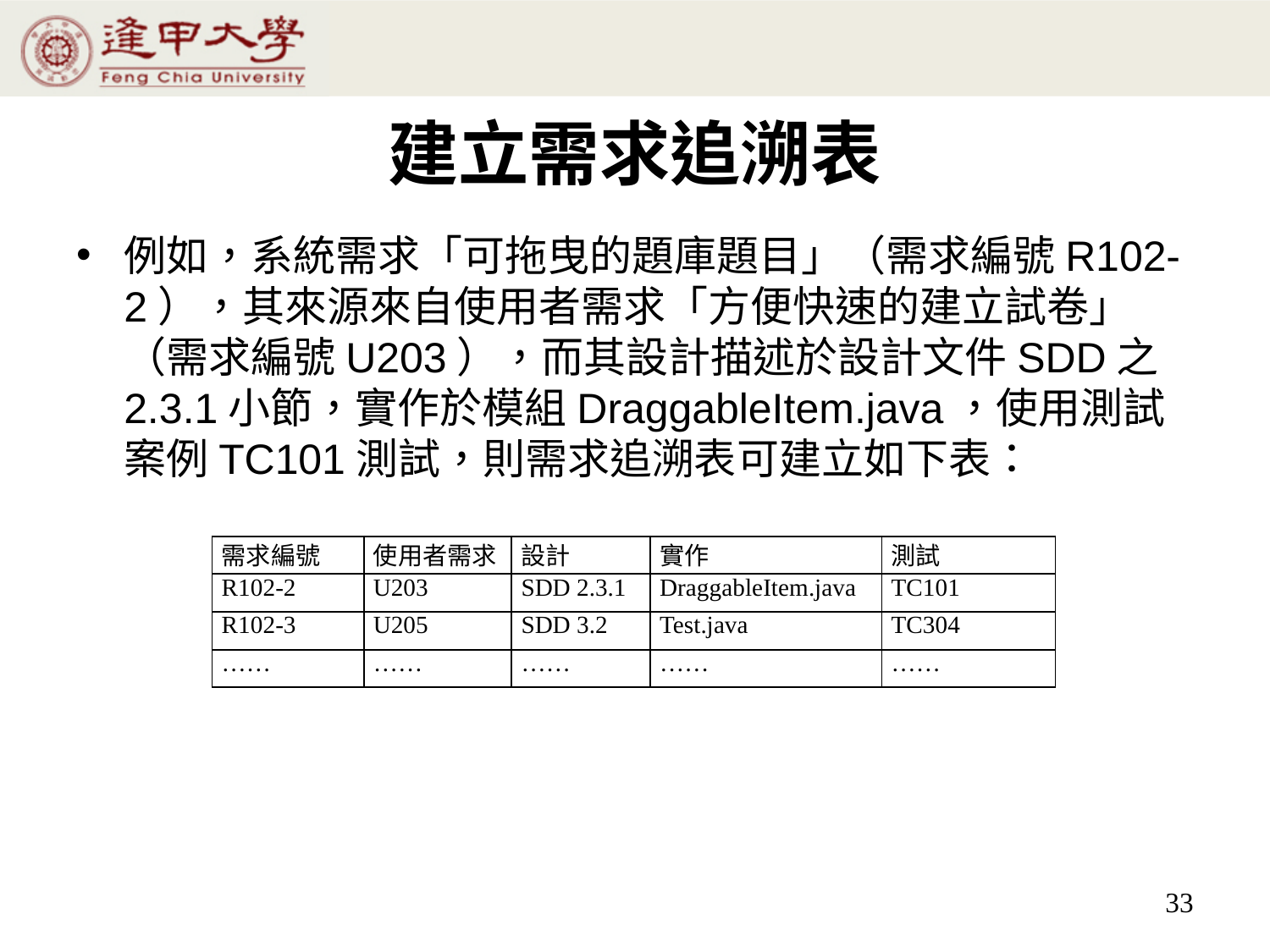

# 建立需求追溯表
例如，系統需求「可拖曳的題庫題目」（需求編號R102-2），其來源來自使用者需求「方便快速的建立試卷」（需求編號U203），而其設計描述於設計文件SDD之2.3.1小節，實作於模組DraggableItem.java，使用測試案例TC101測試，則需求追溯表可建立如下表：
| 需求編號 | 使用者需求 | 設計 | 實作 | 測試 |
| --- | --- | --- | --- | --- |
| R102-2 | U203 | SDD 2.3.1 | DraggableItem.java | TC101 |
| R102-3 | U205 | SDD 3.2 | Test.java | TC304 |
| …… | …… | …… | …… | …… |
33